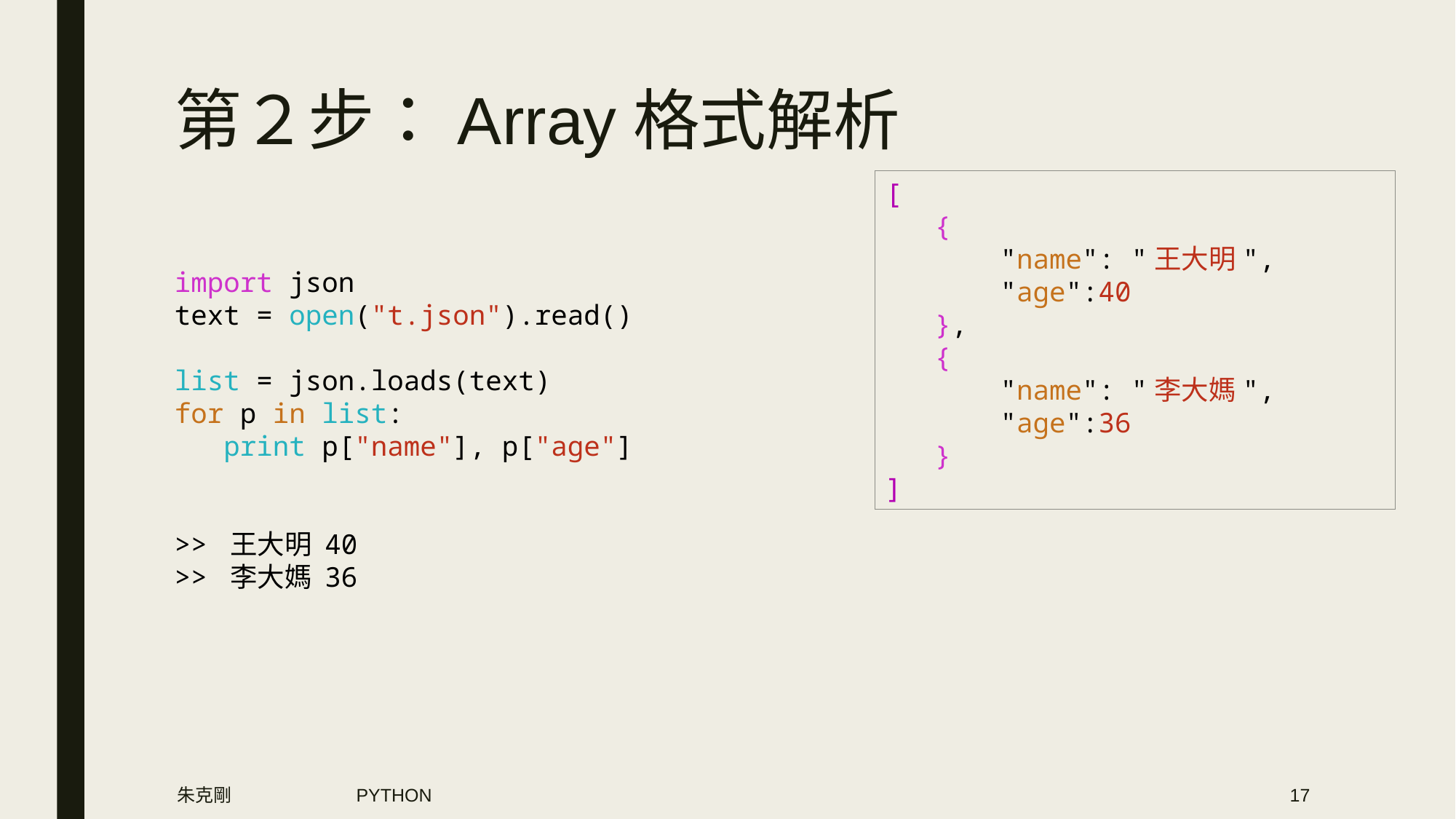

# 第２步：Array格式解析
[
   {
       "name": "王大明",
       "age":40
   },
   {
       "name": "李大媽",
       "age":36
   }
]
import json
text = open("t.json").read()

list = json.loads(text)
for p in list:
   print p["name"], p["age"]

>> 王大明 40
>> 李大媽 36
朱克剛
PYTHON
17